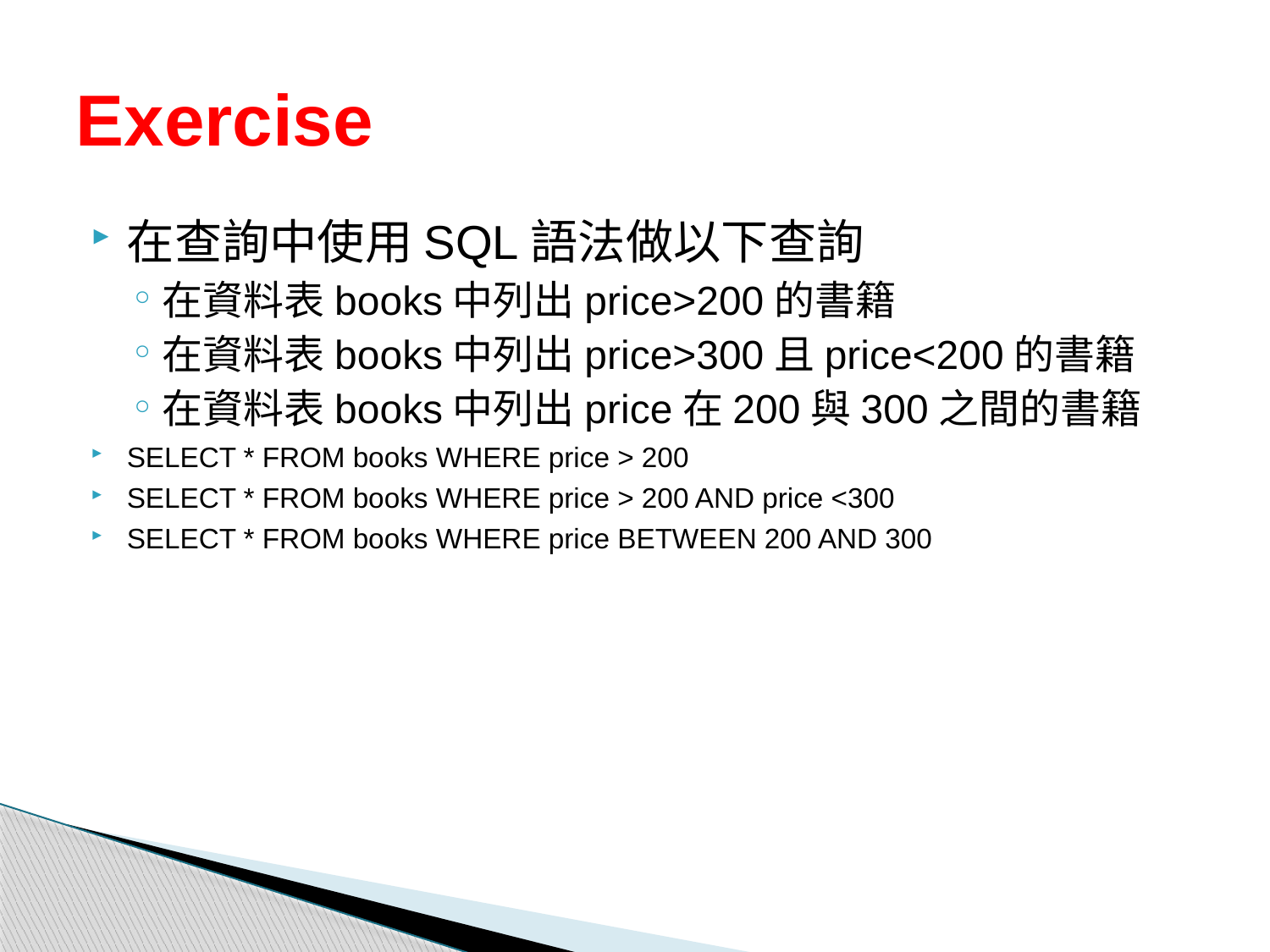

# Exercise
在查詢中使用SQL語法做以下查詢
在資料表books中列出price>200的書籍
在資料表books中列出price>300且price<200的書籍
在資料表books中列出price在200與300之間的書籍
SELECT * FROM books WHERE price > 200
SELECT * FROM books WHERE price > 200 AND price <300
SELECT * FROM books WHERE price BETWEEN 200 AND 300